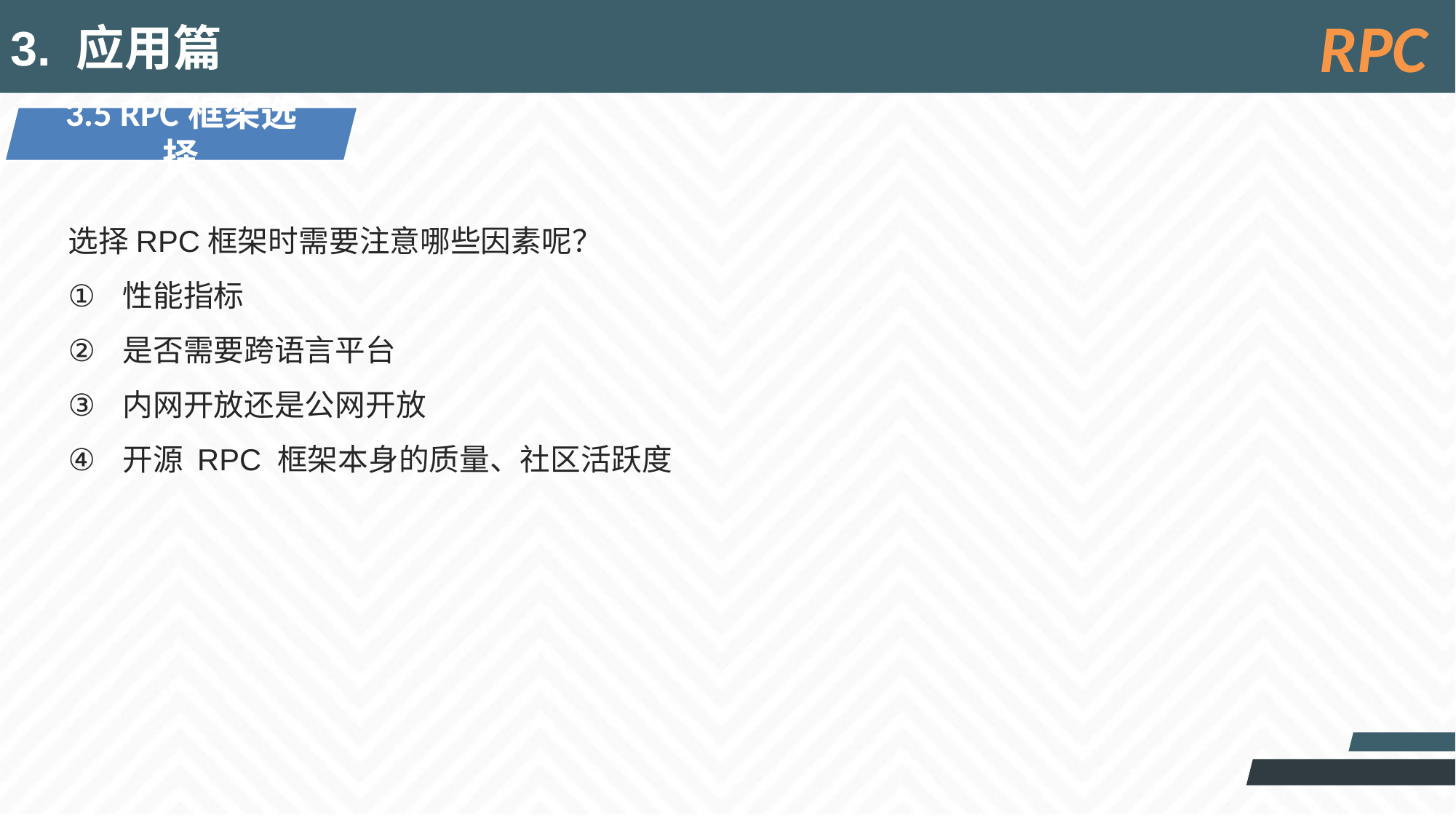

3. 应用篇
RPC
3.5 RPC框架选择
选择RPC框架时需要注意哪些因素呢？
性能指标
是否需要跨语言平台
内网开放还是公网开放
开源 RPC 框架本身的质量、社区活跃度